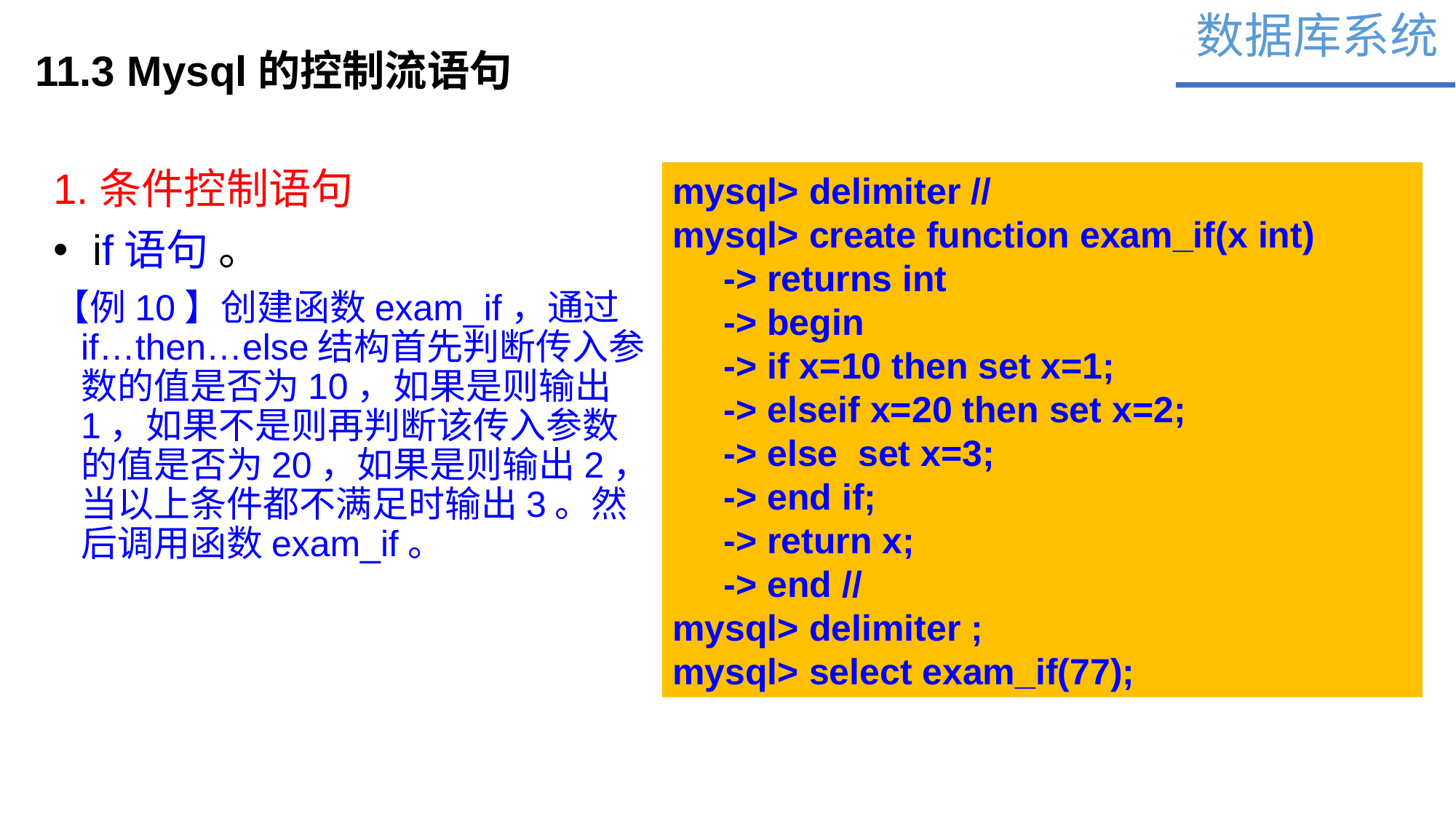

数据库系统
11.3 Mysql的控制流语句

1.条件控制语句
 if语句 。
【例10】创建函数exam_if，通过if…then…else结构首先判断传入参数的值是否为10，如果是则输出1，如果不是则再判断该传入参数的值是否为20，如果是则输出2，当以上条件都不满足时输出3。然后调用函数exam_if。
mysql> delimiter //
mysql> create function exam_if(x int)
     -> returns int
     -> begin
     -> if x=10 then set x=1;
     -> elseif x=20 then set x=2;
     -> else  set x=3;
     -> end if;
     -> return x;
     -> end //
mysql> delimiter ;
mysql> select exam_if(77);